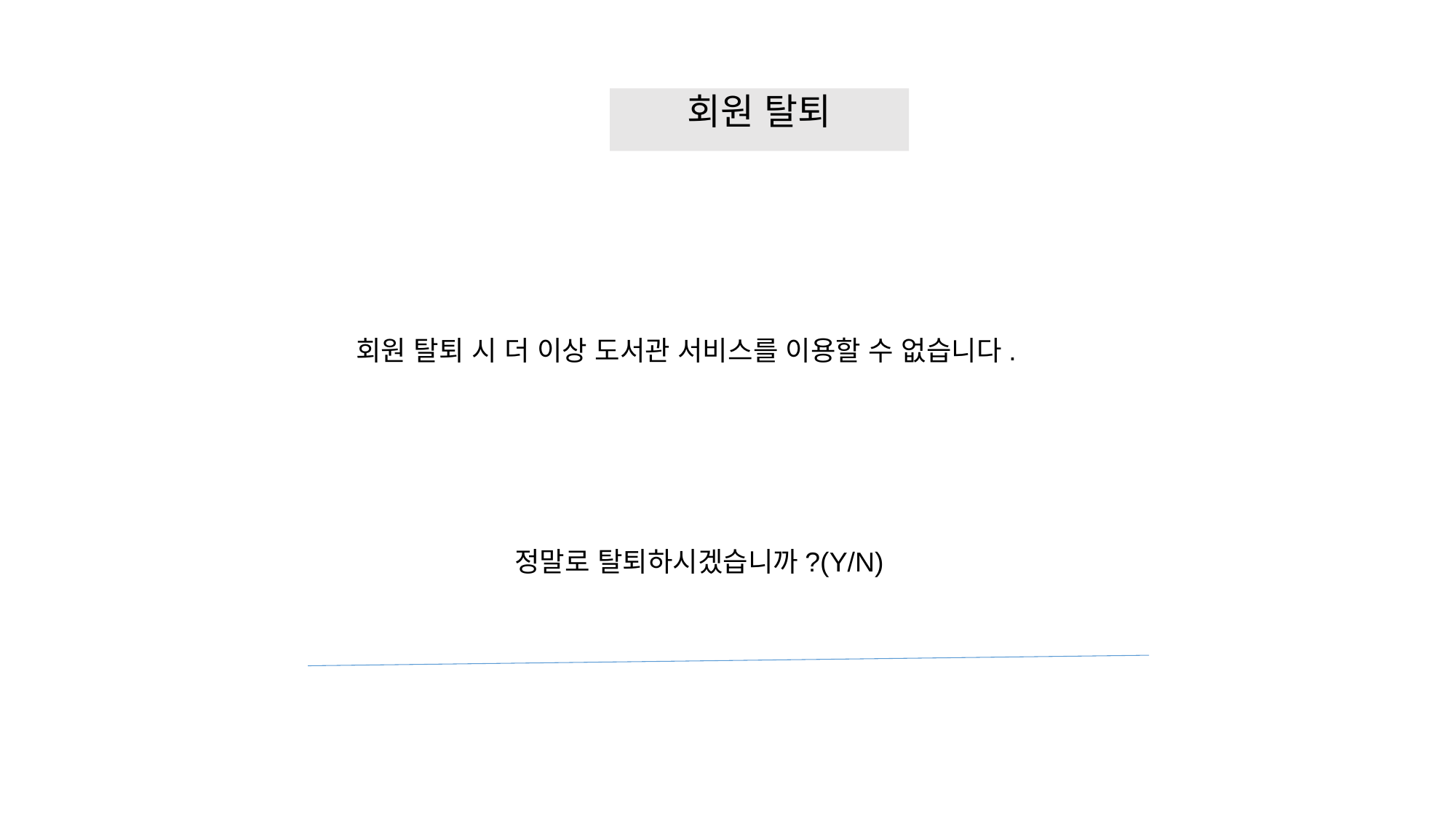

회원 탈퇴
회원 탈퇴 시 더 이상 도서관 서비스를 이용할 수 없습니다.
정말로 탈퇴하시겠습니까?(Y/N)